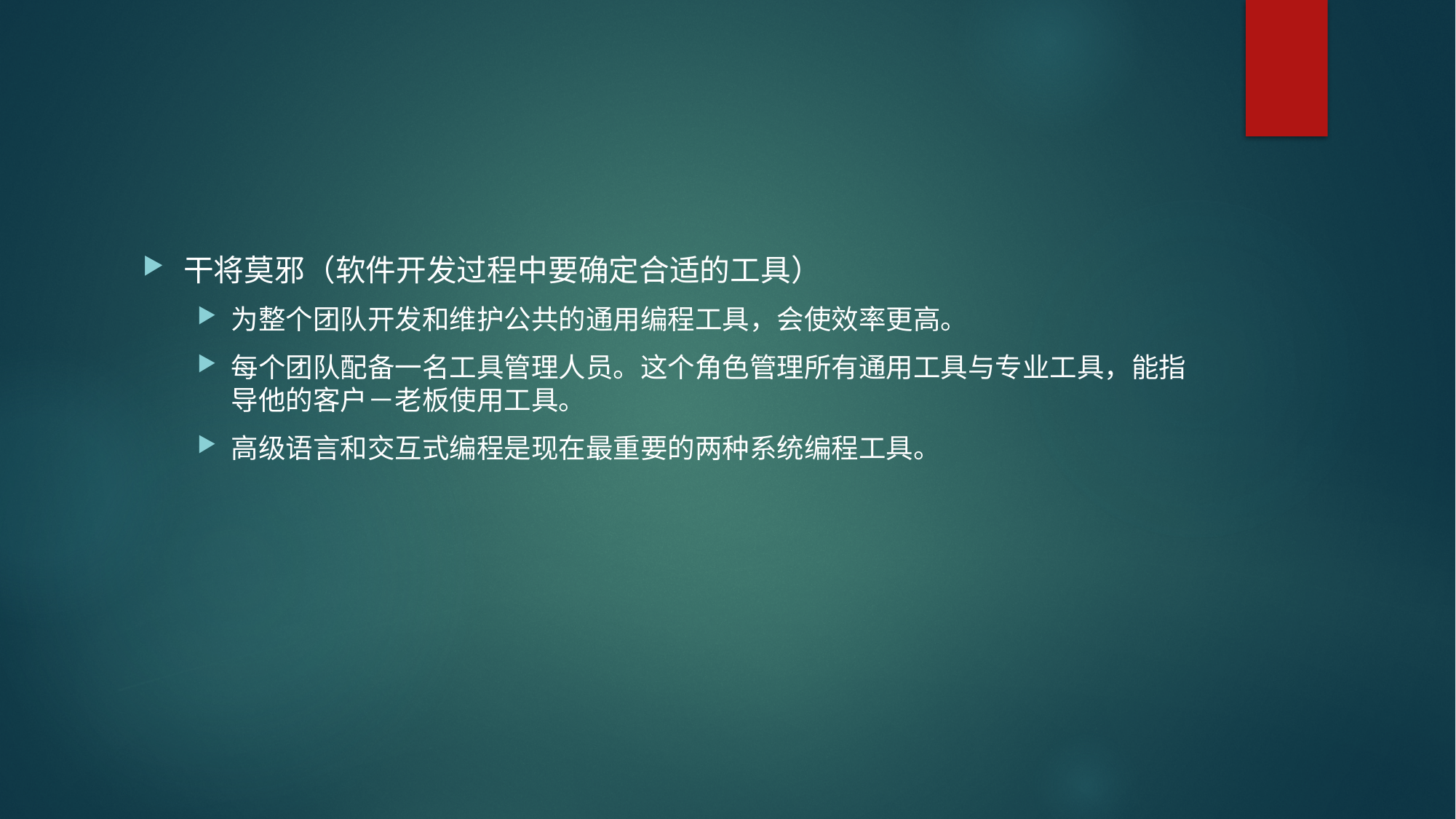

#
干将莫邪（软件开发过程中要确定合适的工具）
为整个团队开发和维护公共的通用编程工具，会使效率更高。
每个团队配备一名工具管理人员。这个角色管理所有通用工具与专业工具，能指导他的客户－老板使用工具。
高级语言和交互式编程是现在最重要的两种系统编程工具。